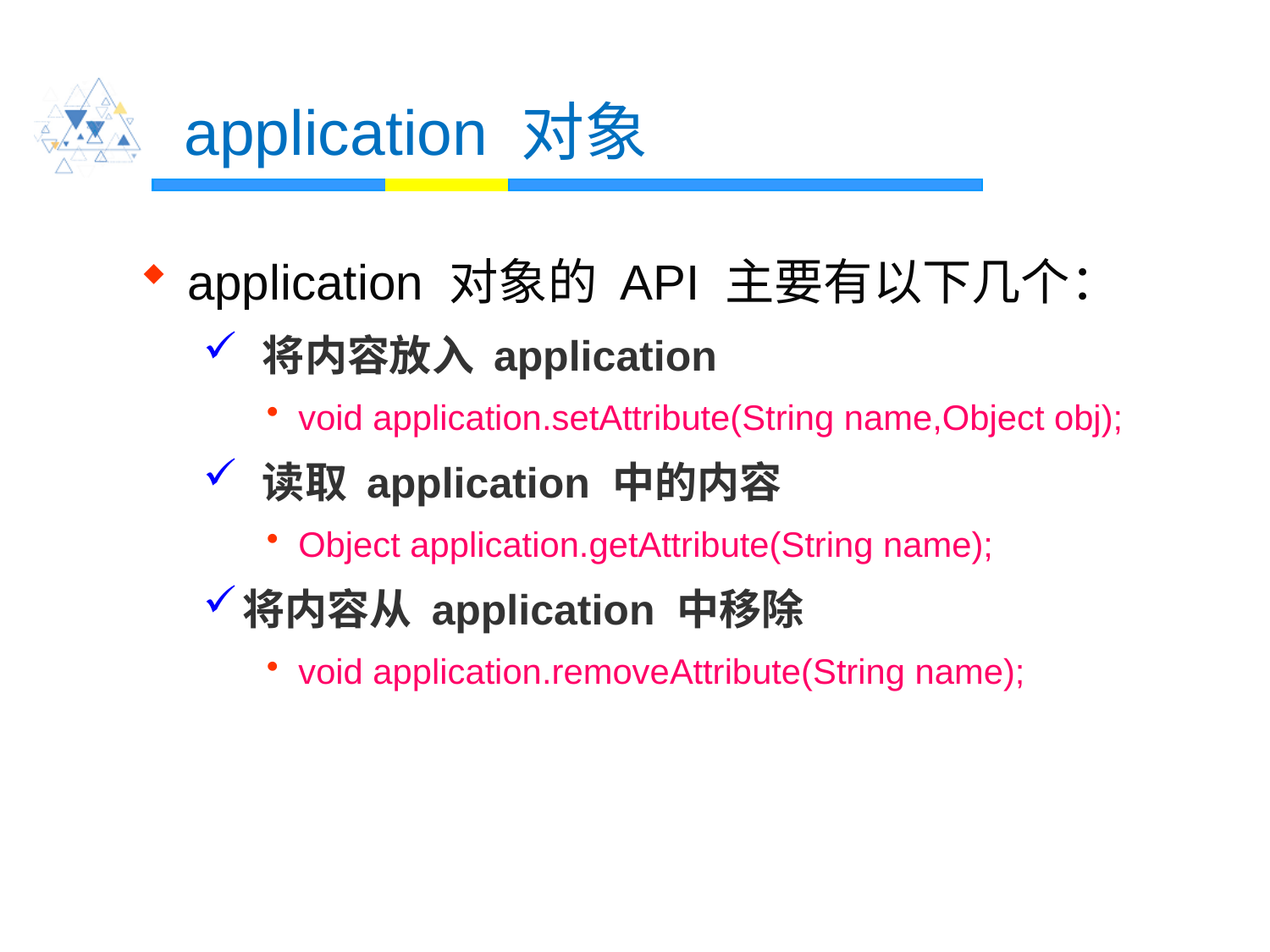

# application 对象
application 对象的 API 主要有以下几个：
 将内容放入 application
void application.setAttribute(String name,Object obj);
 读取 application 中的内容
Object application.getAttribute(String name);
将内容从 application 中移除
void application.removeAttribute(String name);